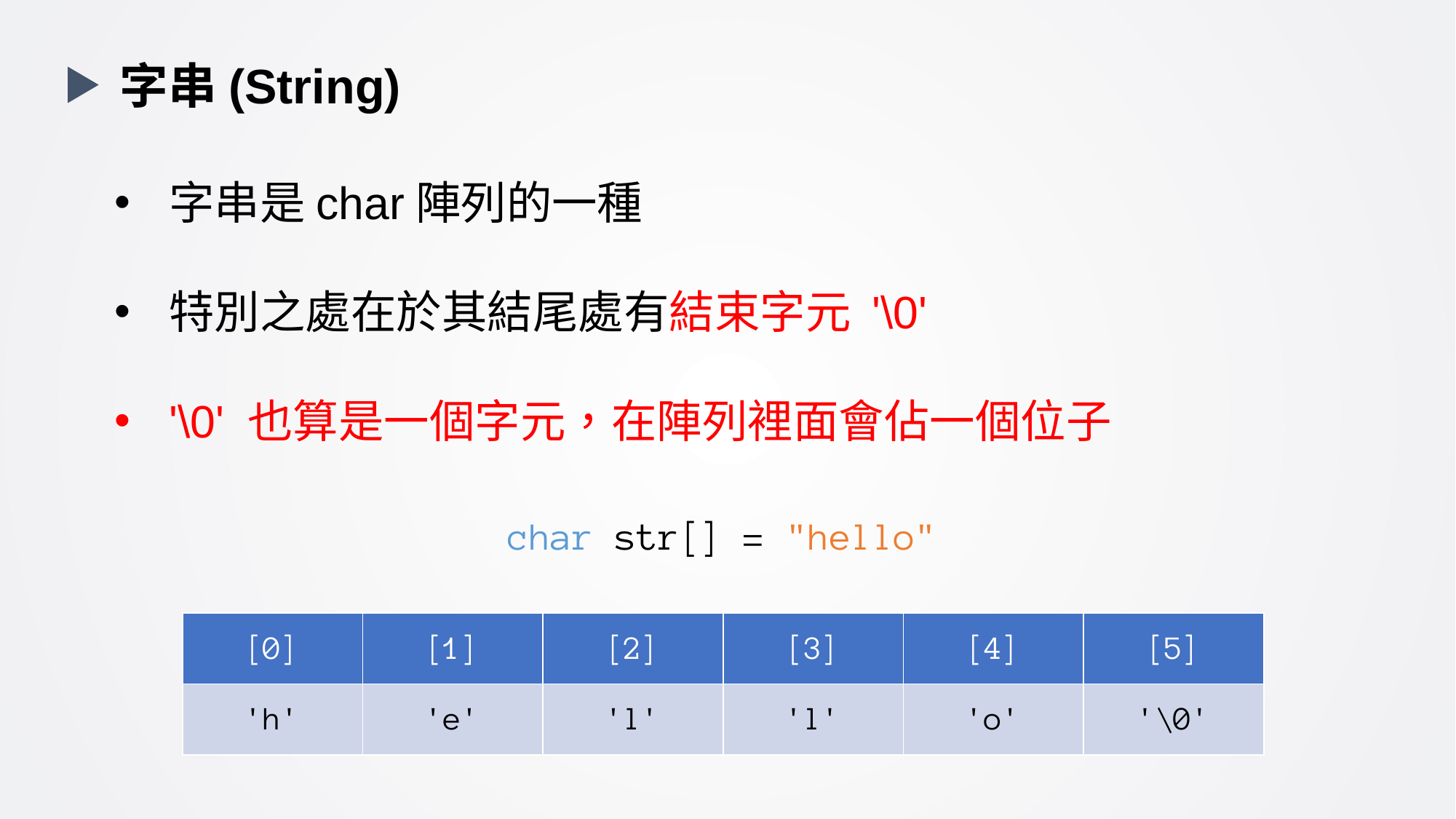

字串(String)

字串是char陣列的一種

特別之處在於其結尾處有結束字元 '\0'

'\0' 也算是一個字元，在陣列裡面會佔一個位子
char str[] = "hello"
| [0] | [1] | [2] | [3] | [4] | [5] |
| --- | --- | --- | --- | --- | --- |
| 'h' | 'e' | 'l' | 'l' | 'o' | '\0' |